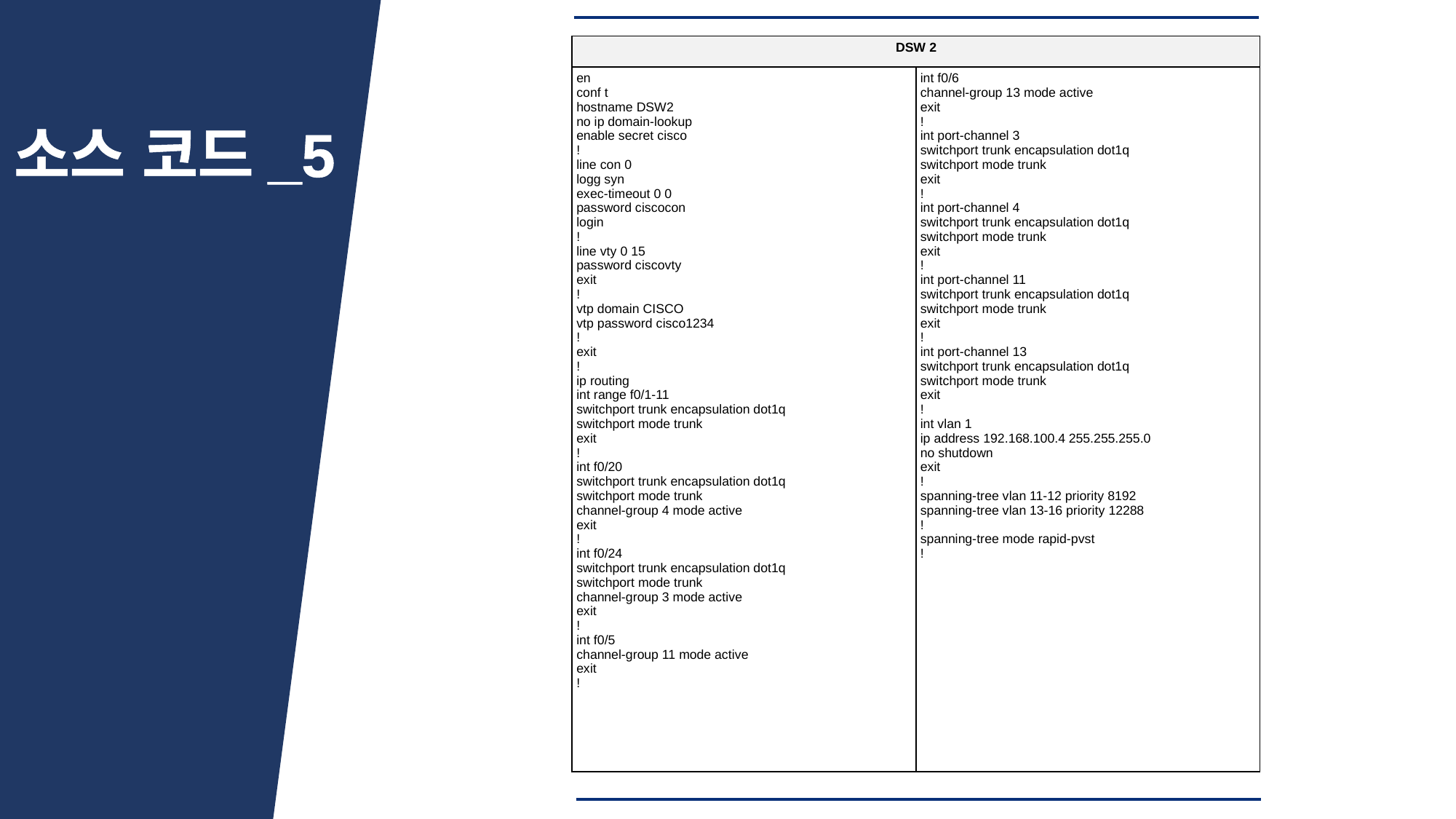

| DSW 2 |  |
| --- | --- |
| en conf t hostname DSW2 no ip domain-lookup enable secret cisco ! line con 0 logg syn exec-timeout 0 0 password ciscocon login ! line vty 0 15 password ciscovty exit ! vtp domain CISCO vtp password cisco1234 ! exit ! ip routing int range f0/1-11 switchport trunk encapsulation dot1q switchport mode trunk exit ! int f0/20 switchport trunk encapsulation dot1q switchport mode trunk channel-group 4 mode active exit ! int f0/24 switchport trunk encapsulation dot1q switchport mode trunk channel-group 3 mode active exit ! int f0/5 channel-group 11 mode active exit ! | int f0/6 channel-group 13 mode active exit ! int port-channel 3 switchport trunk encapsulation dot1q switchport mode trunk exit ! int port-channel 4 switchport trunk encapsulation dot1q switchport mode trunk exit ! int port-channel 11 switchport trunk encapsulation dot1q switchport mode trunk exit ! int port-channel 13 switchport trunk encapsulation dot1q switchport mode trunk exit ! int vlan 1 ip address 192.168.100.4 255.255.255.0 no shutdown exit ! spanning-tree vlan 11-12 priority 8192 spanning-tree vlan 13-16 priority 12288 ! spanning-tree mode rapid-pvst ! |
소스 코드_5